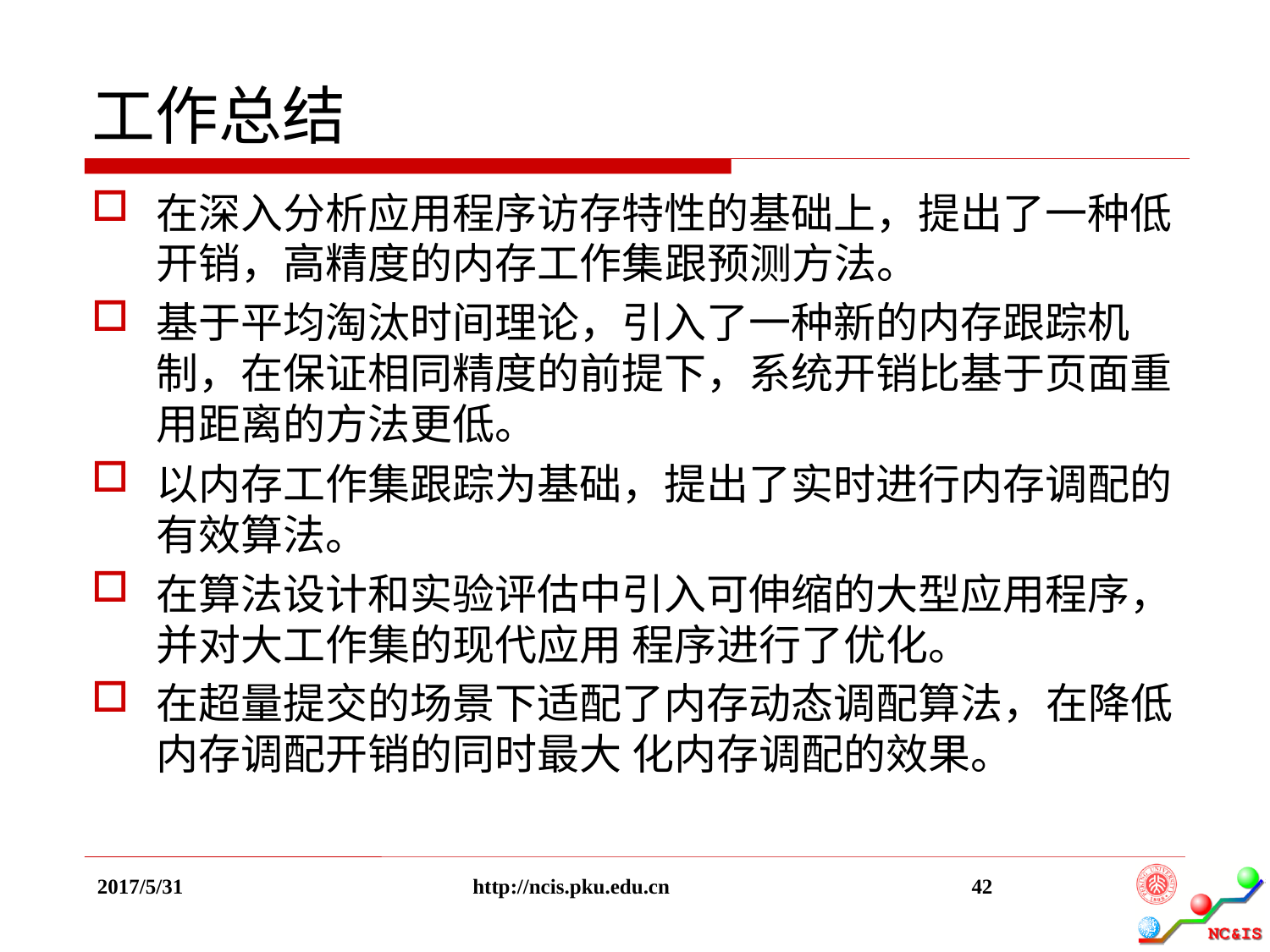

工作总结
在深入分析应用程序访存特性的基础上，提出了一种低开销，高精度的内存工作集跟预测方法。
基于平均淘汰时间理论，引入了一种新的内存跟踪机制，在保证相同精度的前提下，系统开销比基于页面重用距离的方法更低。
以内存工作集跟踪为基础，提出了实时进行内存调配的有效算法。
在算法设计和实验评估中引入可伸缩的大型应用程序，并对大工作集的现代应用 程序进行了优化。
在超量提交的场景下适配了内存动态调配算法，在降低内存调配开销的同时最大 化内存调配的效果。
2017/5/31
http://ncis.pku.edu.cn
42